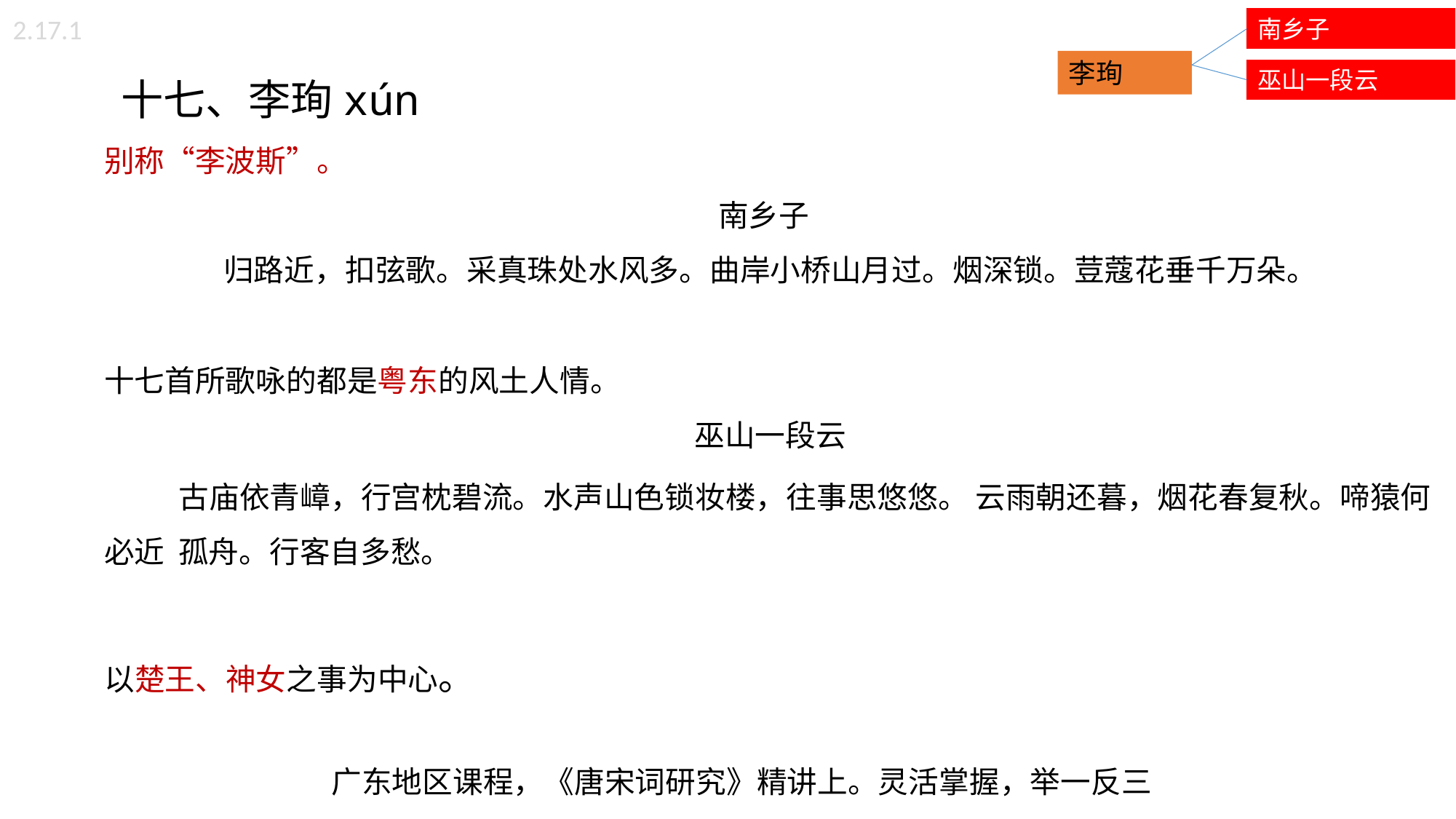

2.17.1
南乡子
 十七、李珣xún
别称“李波斯”。
南乡子
归路近，扣弦歌。采真珠处水风多。曲岸小桥山月过。烟深锁。荳蔻花垂千万朵。

十七首所歌咏的都是粤东的风土人情。
巫山一段云
          古庙依青嶂，行宫枕碧流。水声山色锁妆楼，往事思悠悠。 云雨朝还暮，烟花春复秋。啼猿何必近  孤舟。行客自多愁。

以楚王、神女之事为中心。
李珣
巫山一段云
广东地区课程，《唐宋词研究》精讲上。灵活掌握，举一反三